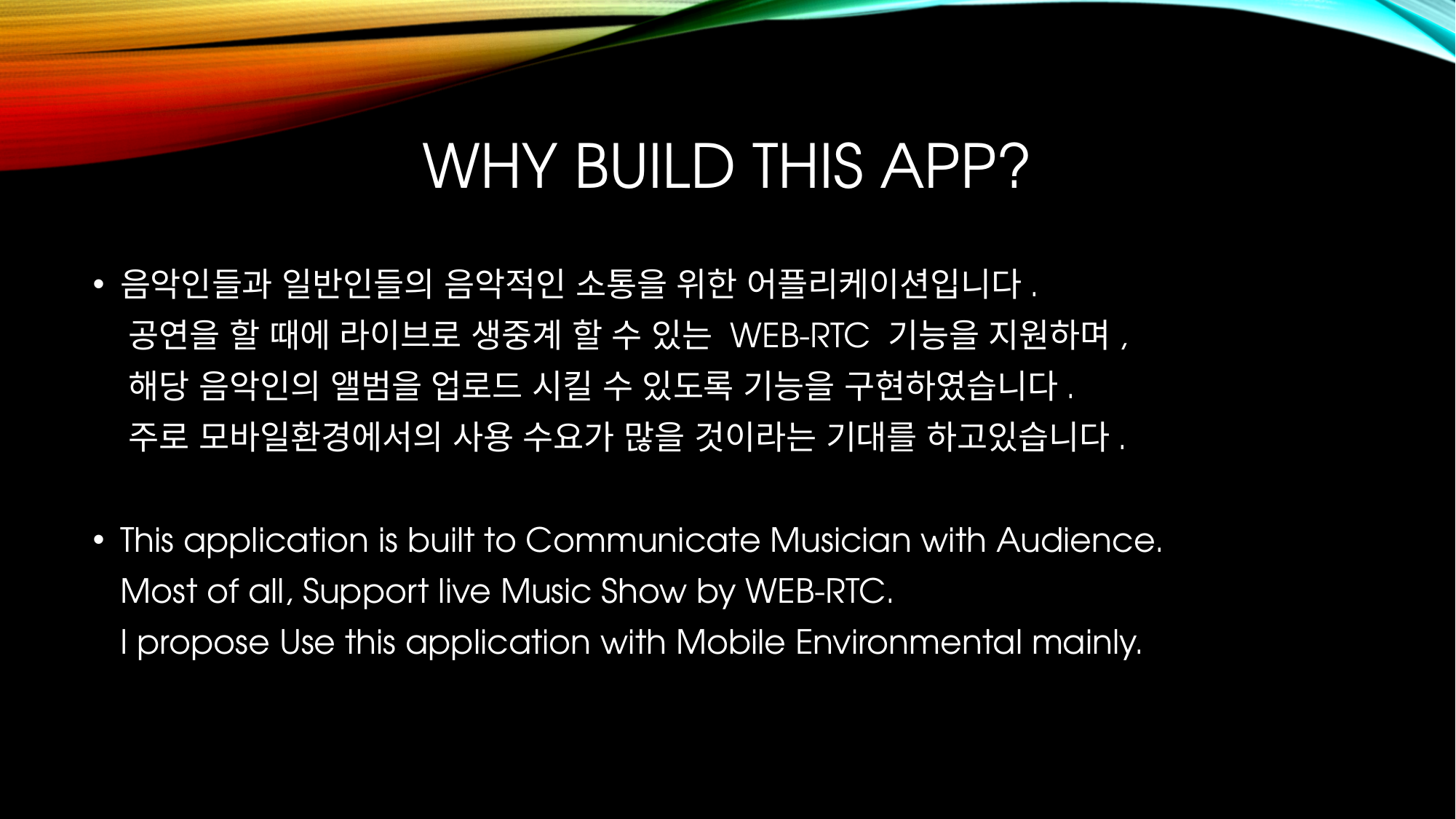

# Why build this app?
음악인들과 일반인들의 음악적인 소통을 위한 어플리케이션입니다.
   공연을 할 때에 라이브로 생중계 할 수 있는 WEB-RTC 기능을 지원하며,
   해당 음악인의 앨범을 업로드 시킬 수 있도록 기능을 구현하였습니다.
   주로 모바일환경에서의 사용 수요가 많을 것이라는 기대를 하고있습니다.

This application is built to Communicate Musician with Audience.
   Most of all, Support live Music Show by WEB-RTC.
   I propose Use this application with Mobile Environmental mainly.